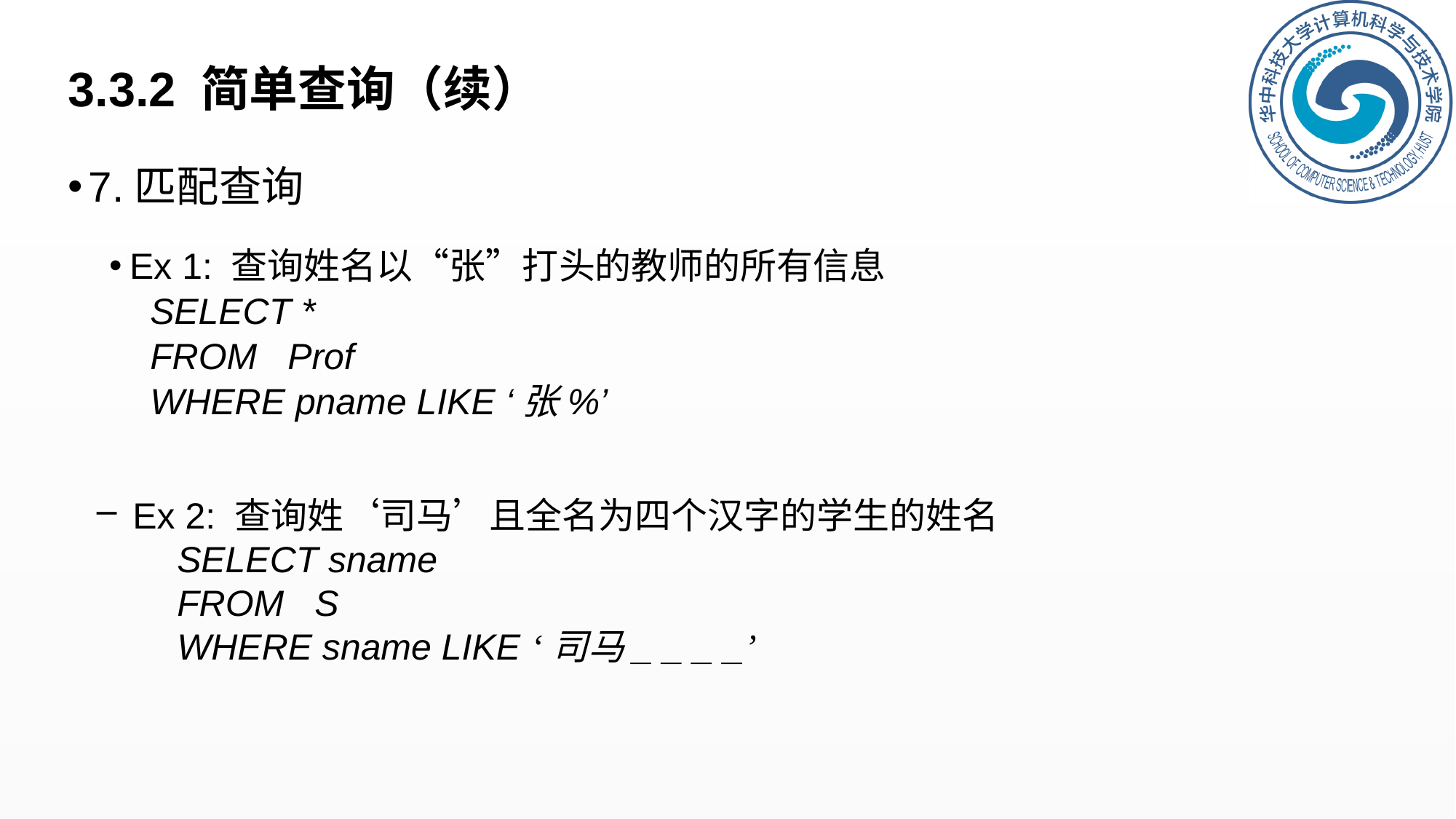

# 3.3.2 简单查询（续）
7.匹配查询

Ex 1: 查询姓名以“张”打头的教师的所有信息
SELECT *
FROM   Prof
WHERE pname LIKE ‘张%’

 Ex 2: 查询姓‘司马’且全名为四个汉字的学生的姓名
SELECT sname
FROM   S
WHERE sname LIKE ‘司马_ _ _ _’